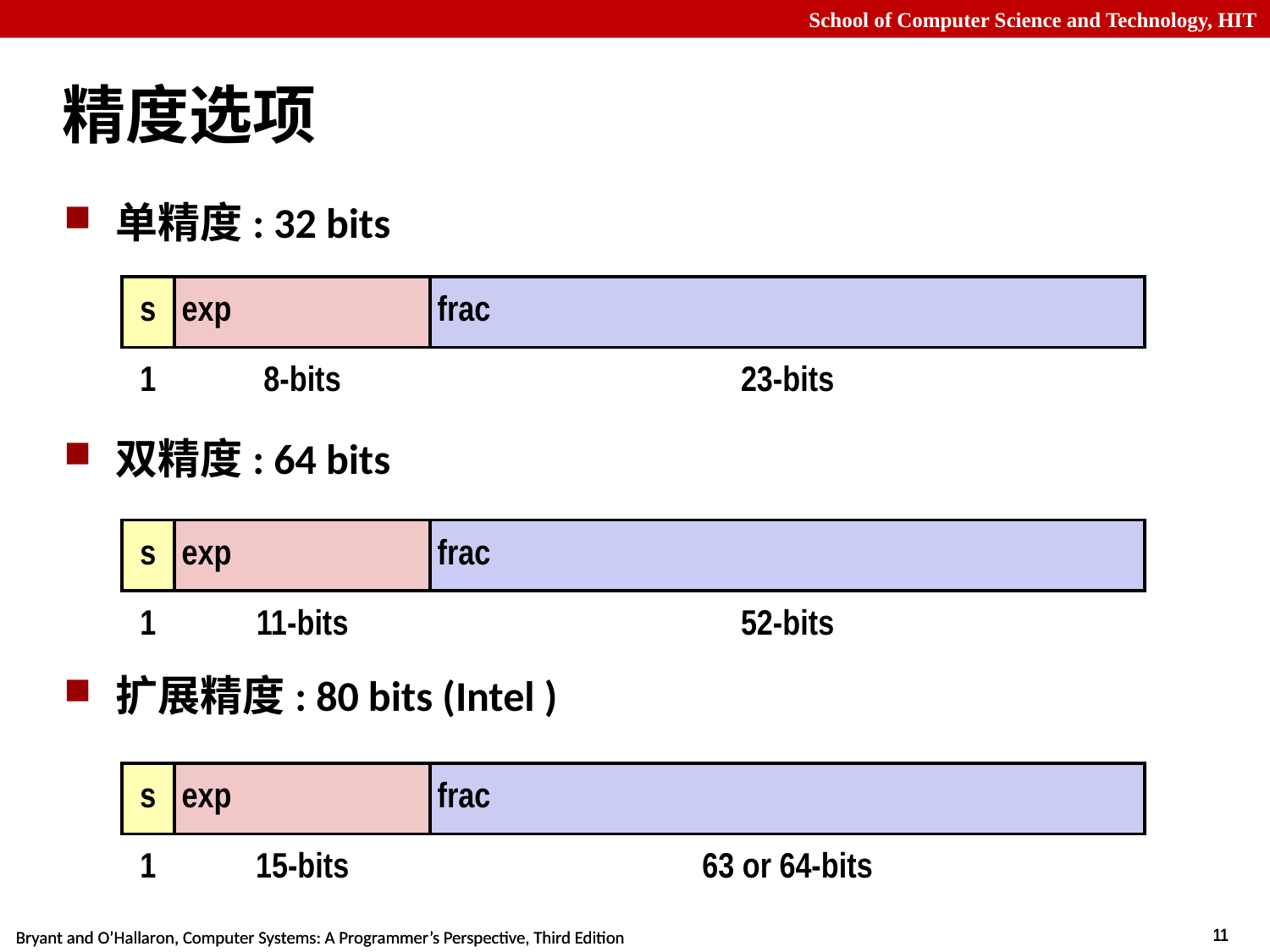

# 精度选项
单精度: 32 bits

双精度: 64 bits

扩展精度: 80 bits (Intel )
| s | exp | frac |
| --- | --- | --- |
| 1 | 8-bits | 23-bits |
| s | exp | frac |
| --- | --- | --- |
| 1 | 11-bits | 52-bits |
| s | exp | frac |
| --- | --- | --- |
| 1 | 15-bits | 63 or 64-bits |